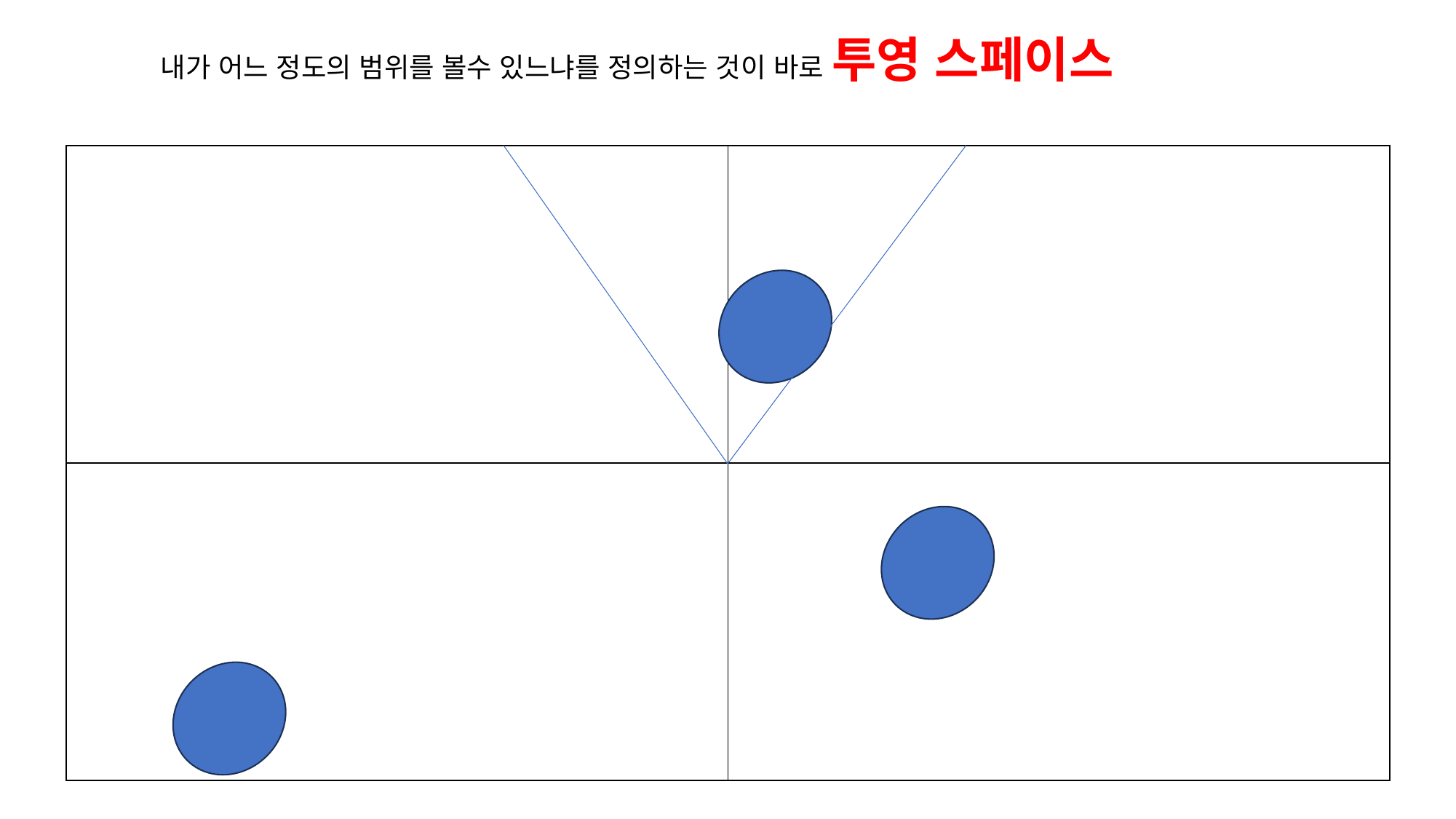

내가 어느 정도의 범위를 볼수 있느냐를 정의하는 것이 바로 투영 스페이스
|  |  |
| --- | --- |
|  |  |